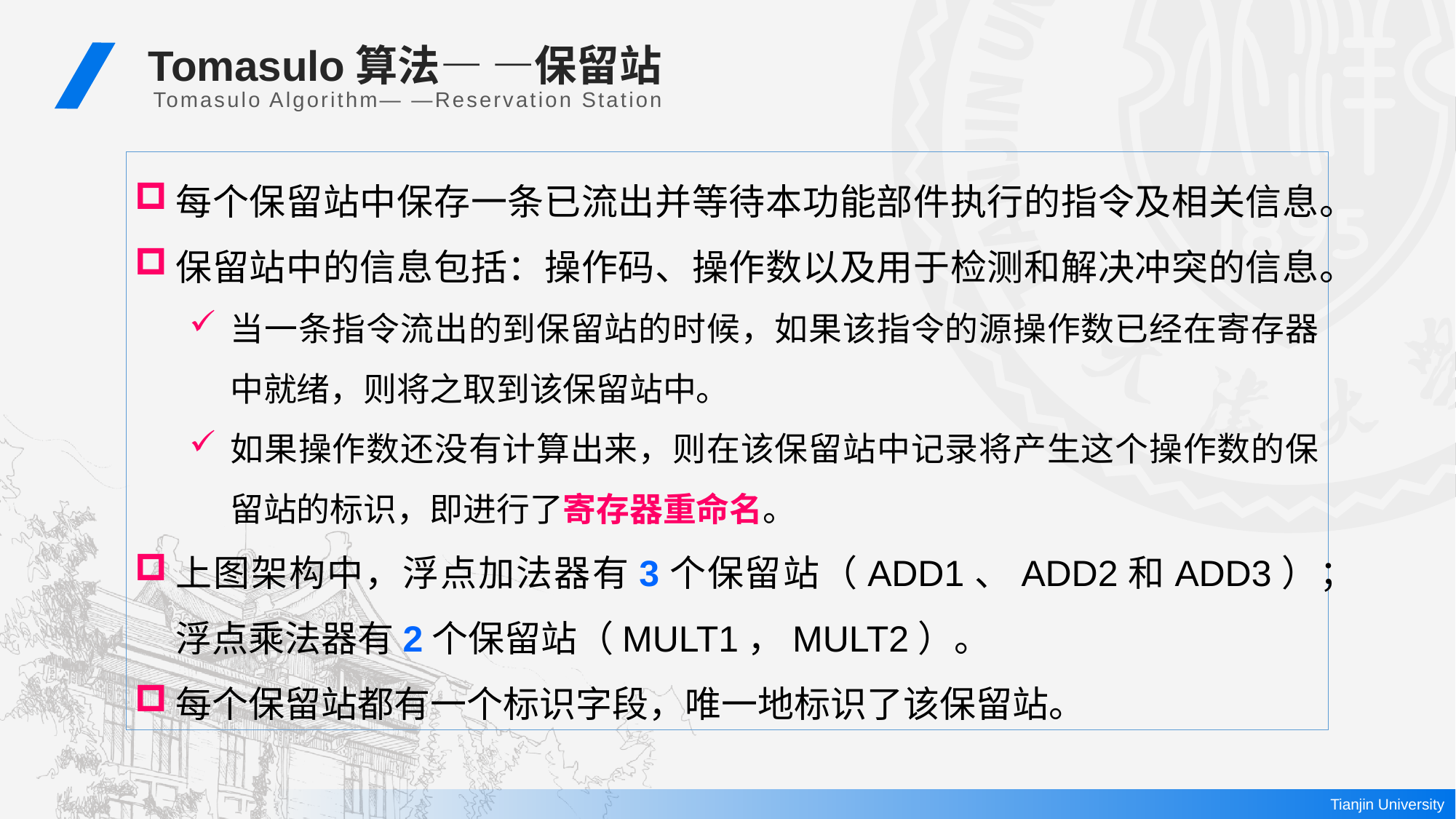

Tomasulo算法— —保留站
Tomasulo Algorithm— —Reservation Station
每个保留站中保存一条已流出并等待本功能部件执行的指令及相关信息。
保留站中的信息包括：操作码、操作数以及用于检测和解决冲突的信息。
当一条指令流出的到保留站的时候，如果该指令的源操作数已经在寄存器中就绪，则将之取到该保留站中。
如果操作数还没有计算出来，则在该保留站中记录将产生这个操作数的保留站的标识，即进行了寄存器重命名。
上图架构中，浮点加法器有3个保留站（ADD1、ADD2和ADD3）；浮点乘法器有2个保留站（MULT1，MULT2）。
每个保留站都有一个标识字段，唯一地标识了该保留站。